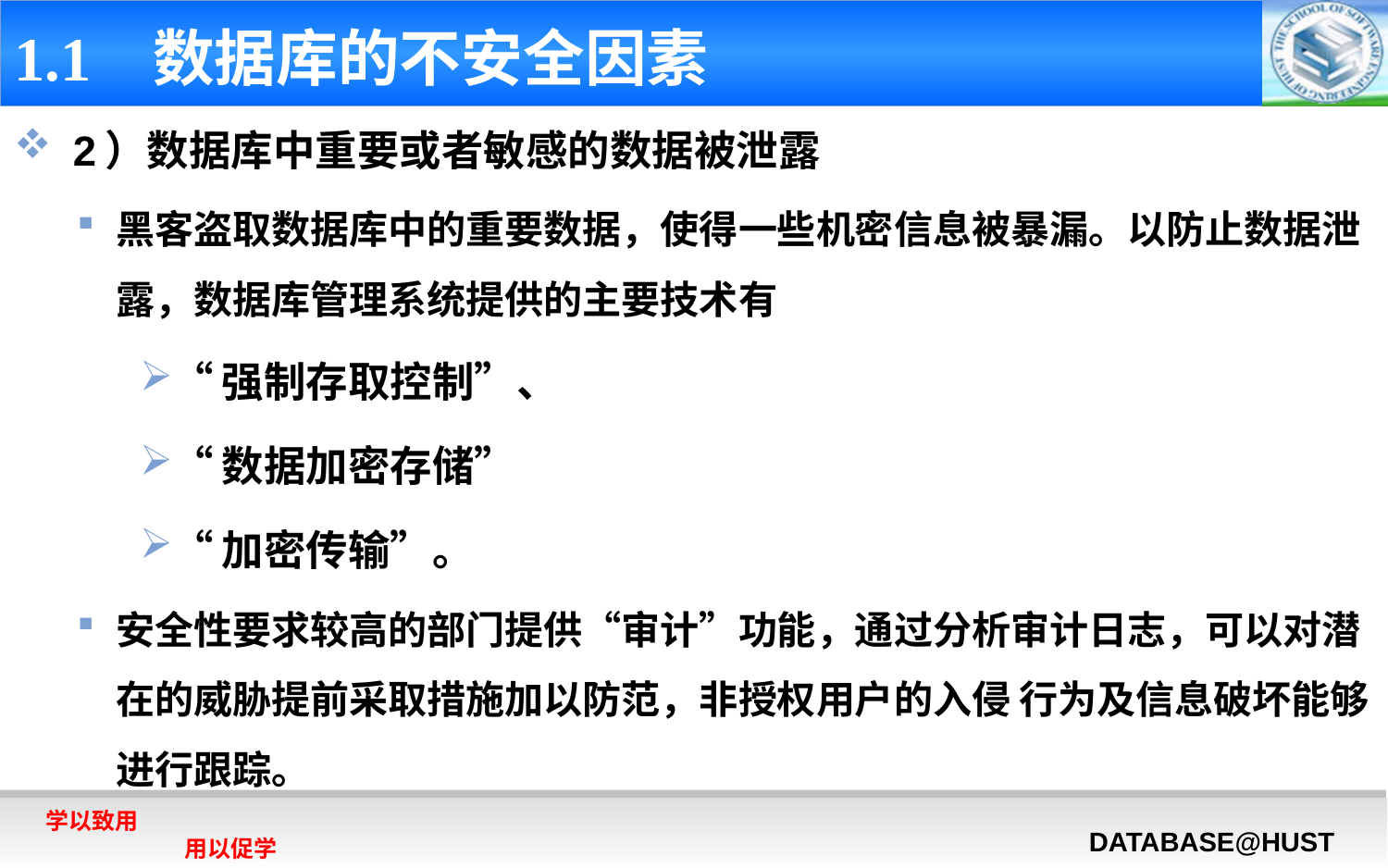

# 1.1   数据库的不安全因素
 2）数据库中重要或者敏感的数据被泄露
黑客盗取数据库中的重要数据，使得一些机密信息被暴漏。以防止数据泄露，数据库管理系统提供的主要技术有
“强制存取控制”、
“数据加密存储”
“加密传输”。
安全性要求较高的部门提供“审计”功能，通过分析审计日志，可以对潜在的威胁提前采取措施加以防范，非授权用户的入侵 行为及信息破坏能够进行跟踪。